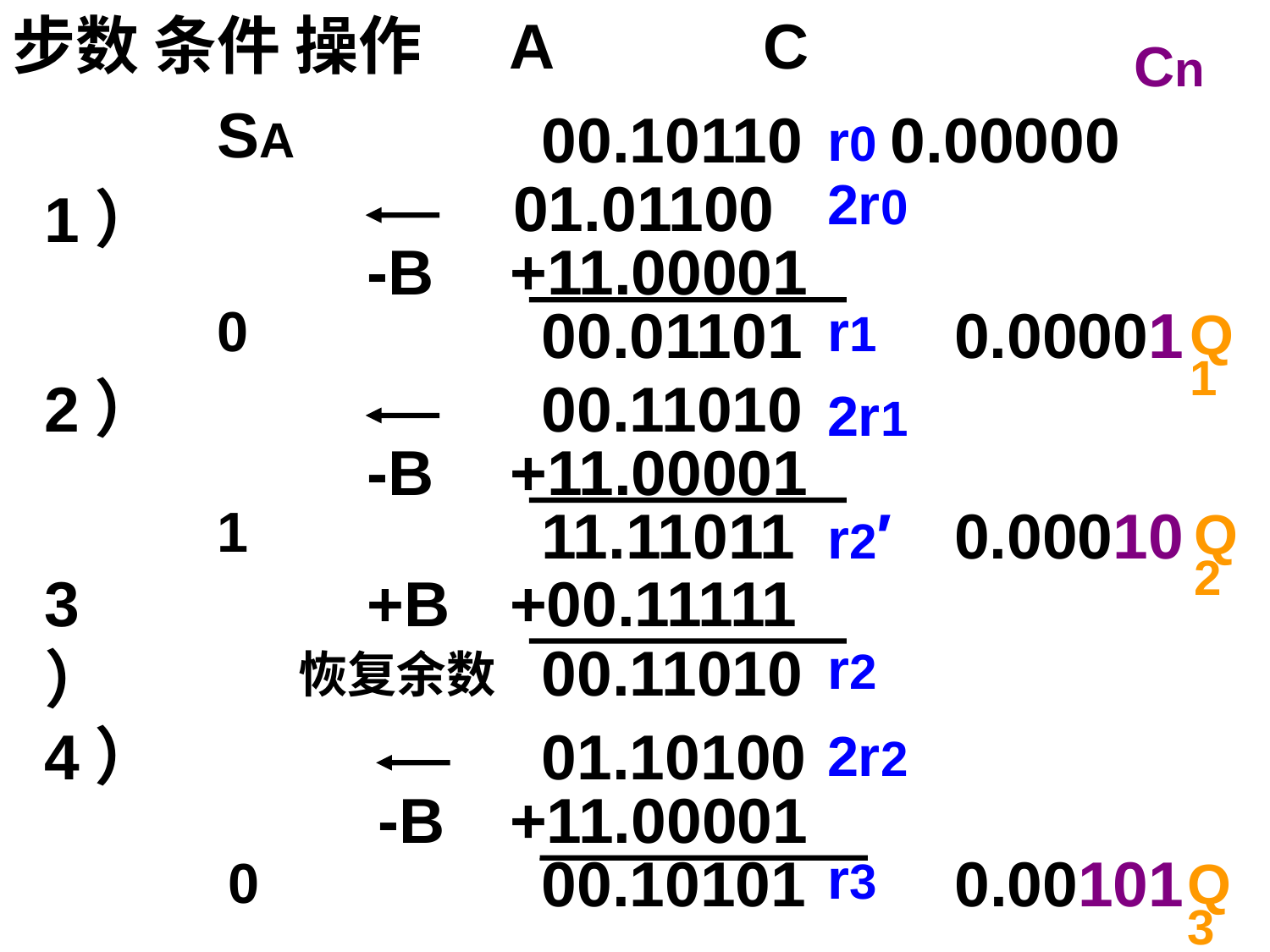

步数 条件 操作     A            C
Cn
SA
r0
00.10110     0.00000
  01.01100
2r0
1）

-B
+11.00001
0
00.01101
r1
0.00001

Q1
2）
00.11010
2r1

-B
+11.00001
1
11.11011
r2′
0.00010

Q2
3）
+B
+00.11111
00.11010
r2
恢复余数

4）
01.10100
2r2

-B
+11.00001
00.10101
r3
0.00101
0

Q3